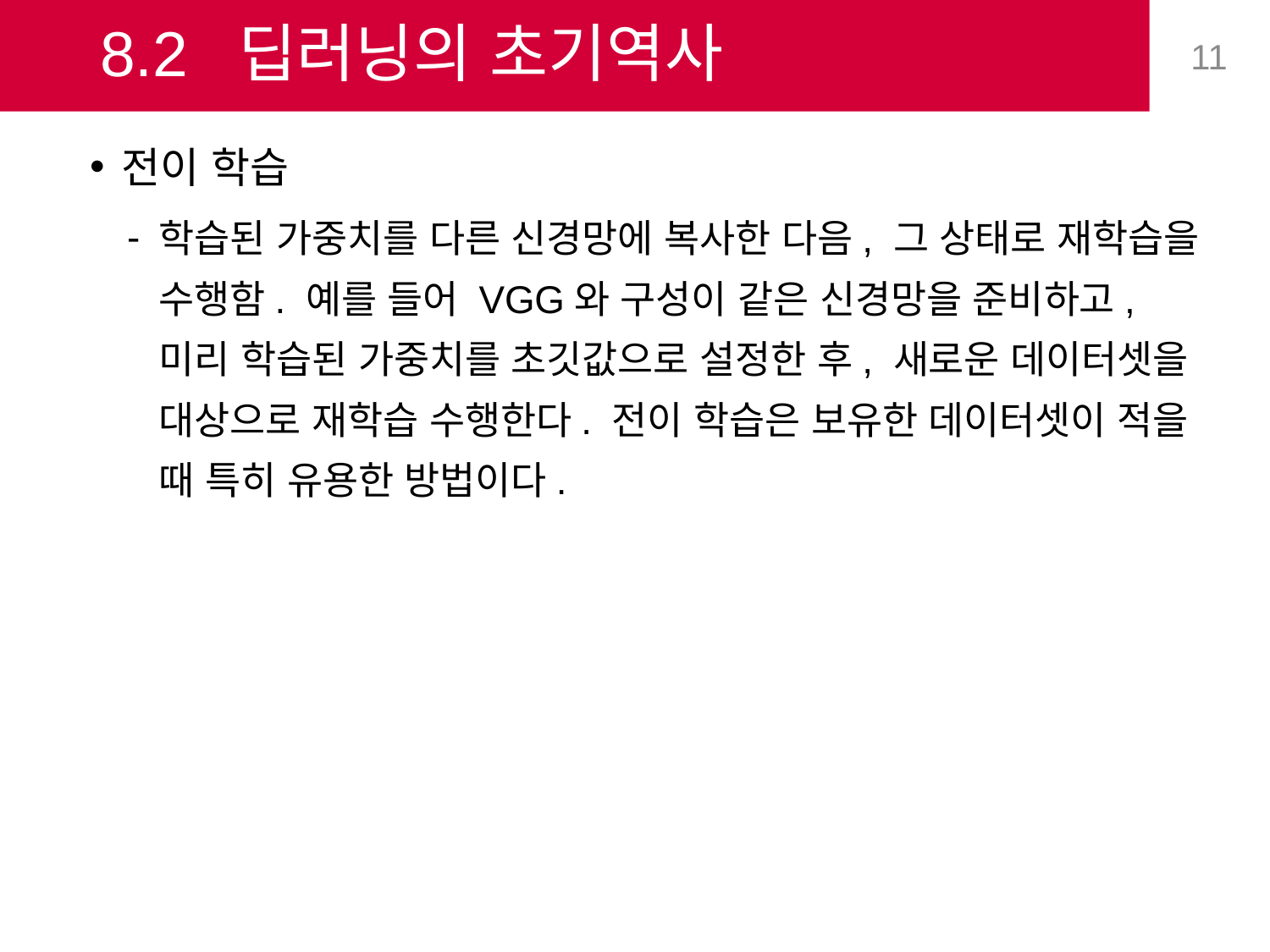

# 8.2  딥러닝의 초기역사
11
전이 학습
학습된 가중치를 다른 신경망에 복사한 다음, 그 상태로 재학습을 수행함. 예를 들어 VGG와 구성이 같은 신경망을 준비하고, 미리 학습된 가중치를 초깃값으로 설정한 후, 새로운 데이터셋을 대상으로 재학습 수행한다. 전이 학습은 보유한 데이터셋이 적을 때 특히 유용한 방법이다.